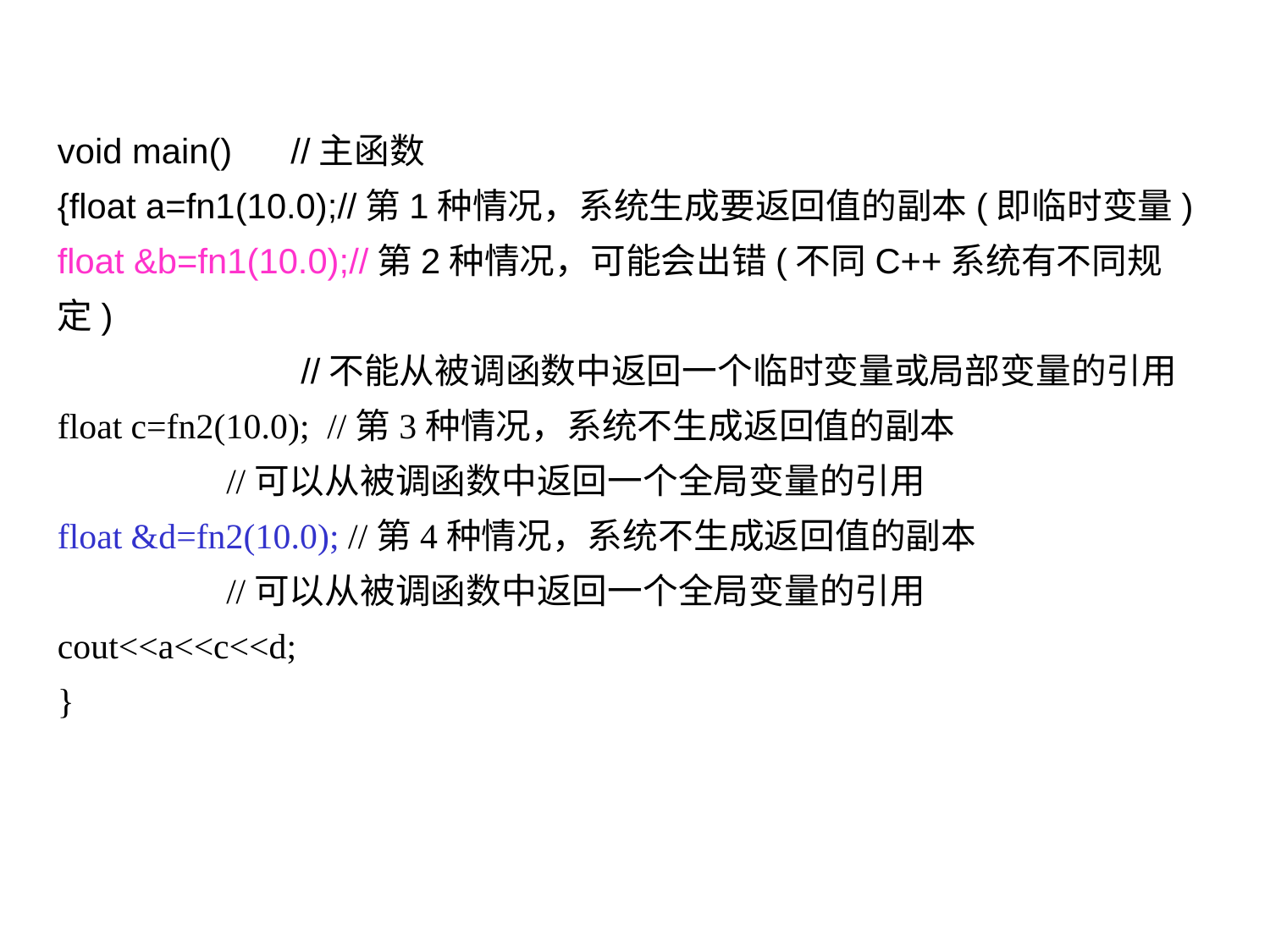

void main()      //主函数
{float a=fn1(10.0);//第1种情况，系统生成要返回值的副本(即临时变量)
float &b=fn1(10.0);//第2种情况，可能会出错(不同C++系统有不同规定)
                         //不能从被调函数中返回一个临时变量或局部变量的引用
float c=fn2(10.0);  //第3种情况，系统不生成返回值的副本
                   //可以从被调函数中返回一个全局变量的引用
float &d=fn2(10.0); //第4种情况，系统不生成返回值的副本
                   //可以从被调函数中返回一个全局变量的引用
cout<<a<<c<<d;
}